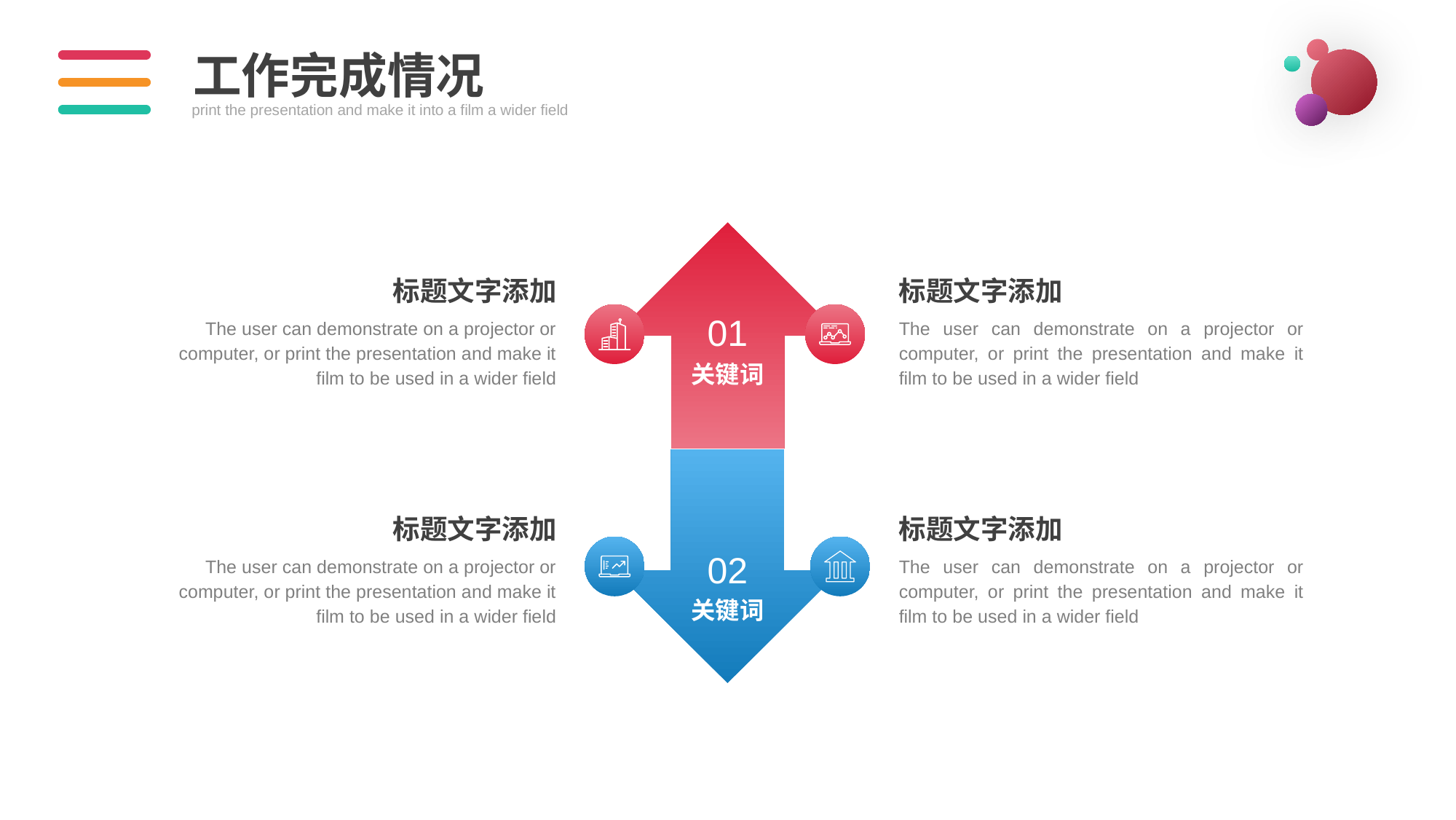

工作完成情况
print the presentation and make it into a film a wider field

01

关键词

02
关键词
标题文字添加
The user can demonstrate on a projector or computer, or print the presentation and make it film to be used in a wider field
标题文字添加
The user can demonstrate on a projector or computer, or print the presentation and make it film to be used in a wider field
标题文字添加
The user can demonstrate on a projector or computer, or print the presentation and make it film to be used in a wider field
标题文字添加
The user can demonstrate on a projector or computer, or print the presentation and make it film to be used in a wider field
PPT模板 http://www.1ppt.com/moban/